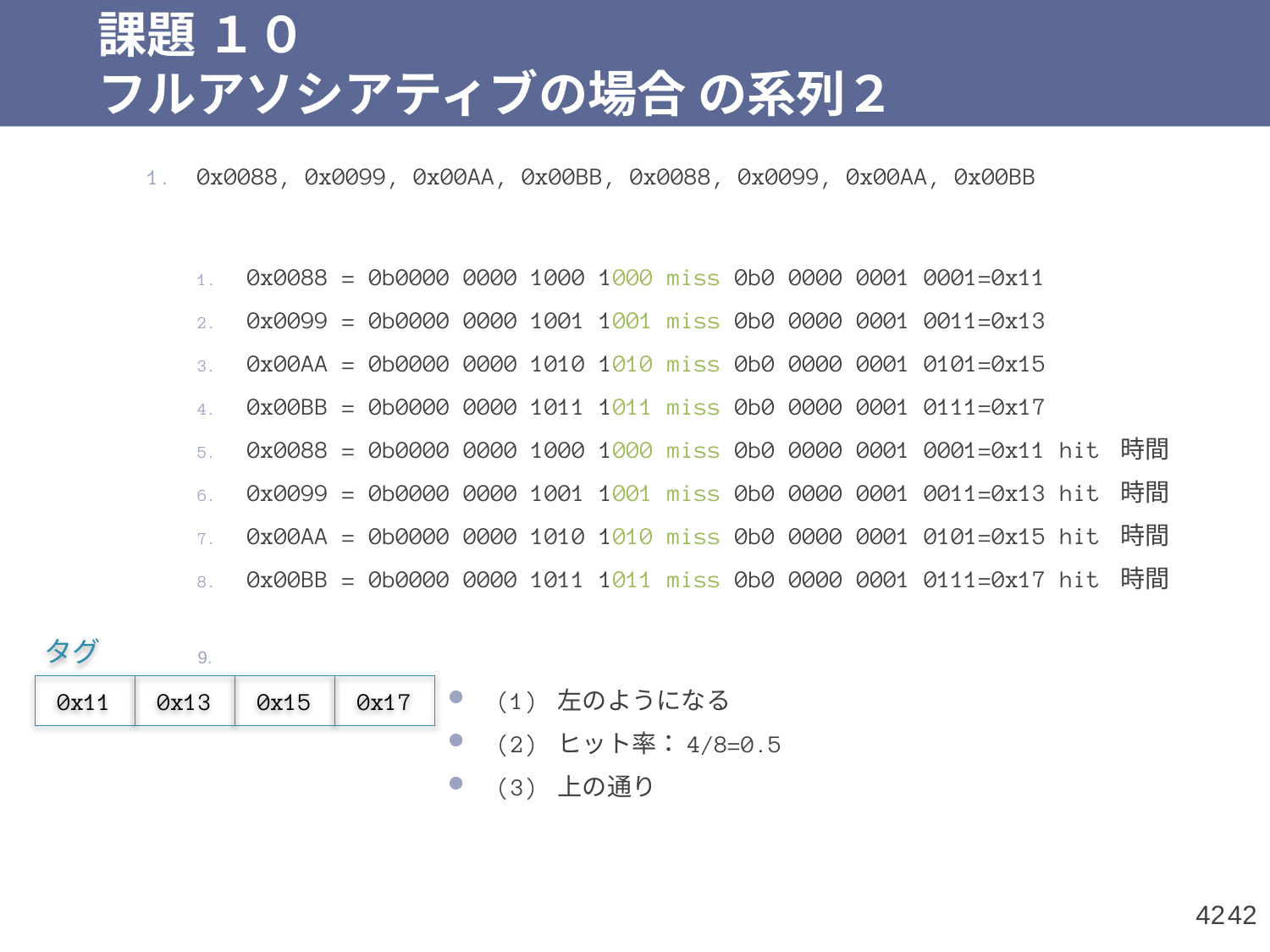

# 課題 １０ フルアソシアティブの場合 の系列２
0x0088, 0x0099, 0x00AA, 0x00BB, 0x0088, 0x0099, 0x00AA, 0x00BB

0x0088 = 0b0000 0000 1000 1000 miss 0b0 0000 0001 0001=0x11
0x0099 = 0b0000 0000 1001 1001 miss 0b0 0000 0001 0011=0x13
0x00AA = 0b0000 0000 1010 1010 miss 0b0 0000 0001 0101=0x15
0x00BB = 0b0000 0000 1011 1011 miss 0b0 0000 0001 0111=0x17
0x0088 = 0b0000 0000 1000 1000 miss 0b0 0000 0001 0001=0x11 hit 時間
0x0099 = 0b0000 0000 1001 1001 miss 0b0 0000 0001 0011=0x13 hit 時間
0x00AA = 0b0000 0000 1010 1010 miss 0b0 0000 0001 0101=0x15 hit 時間
0x00BB = 0b0000 0000 1011 1011 miss 0b0 0000 0001 0111=0x17 hit 時間

タグ
0x11
0x13
0x15
0x17
(1) 左のようになる
(2) ヒット率：4/8=0.5
(3) 上の通り

42